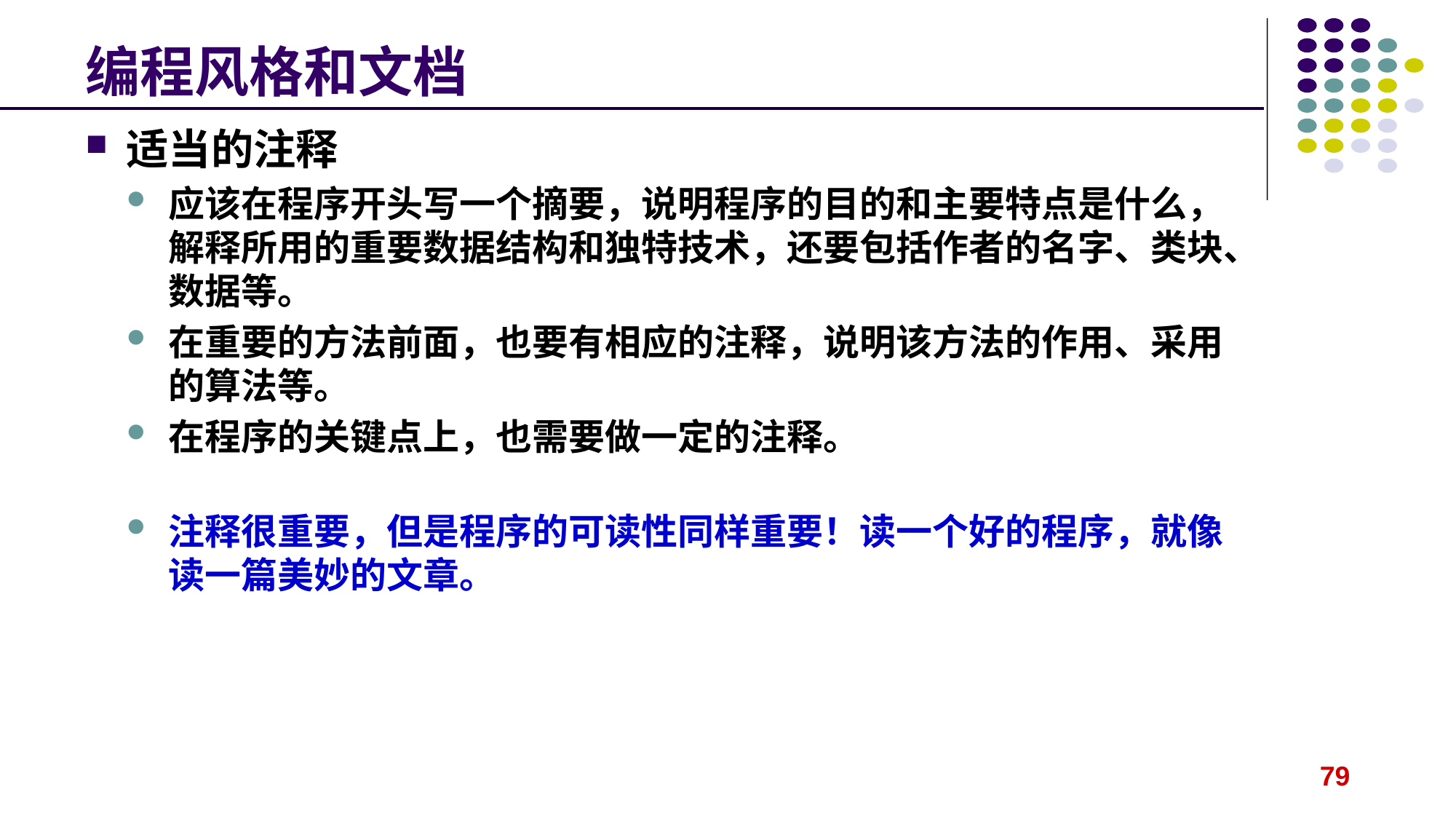

# 编程风格和文档
适当的注释
应该在程序开头写一个摘要，说明程序的目的和主要特点是什么，解释所用的重要数据结构和独特技术，还要包括作者的名字、类块、数据等。
在重要的方法前面，也要有相应的注释，说明该方法的作用、采用的算法等。
在程序的关键点上，也需要做一定的注释。
注释很重要，但是程序的可读性同样重要！读一个好的程序，就像读一篇美妙的文章。